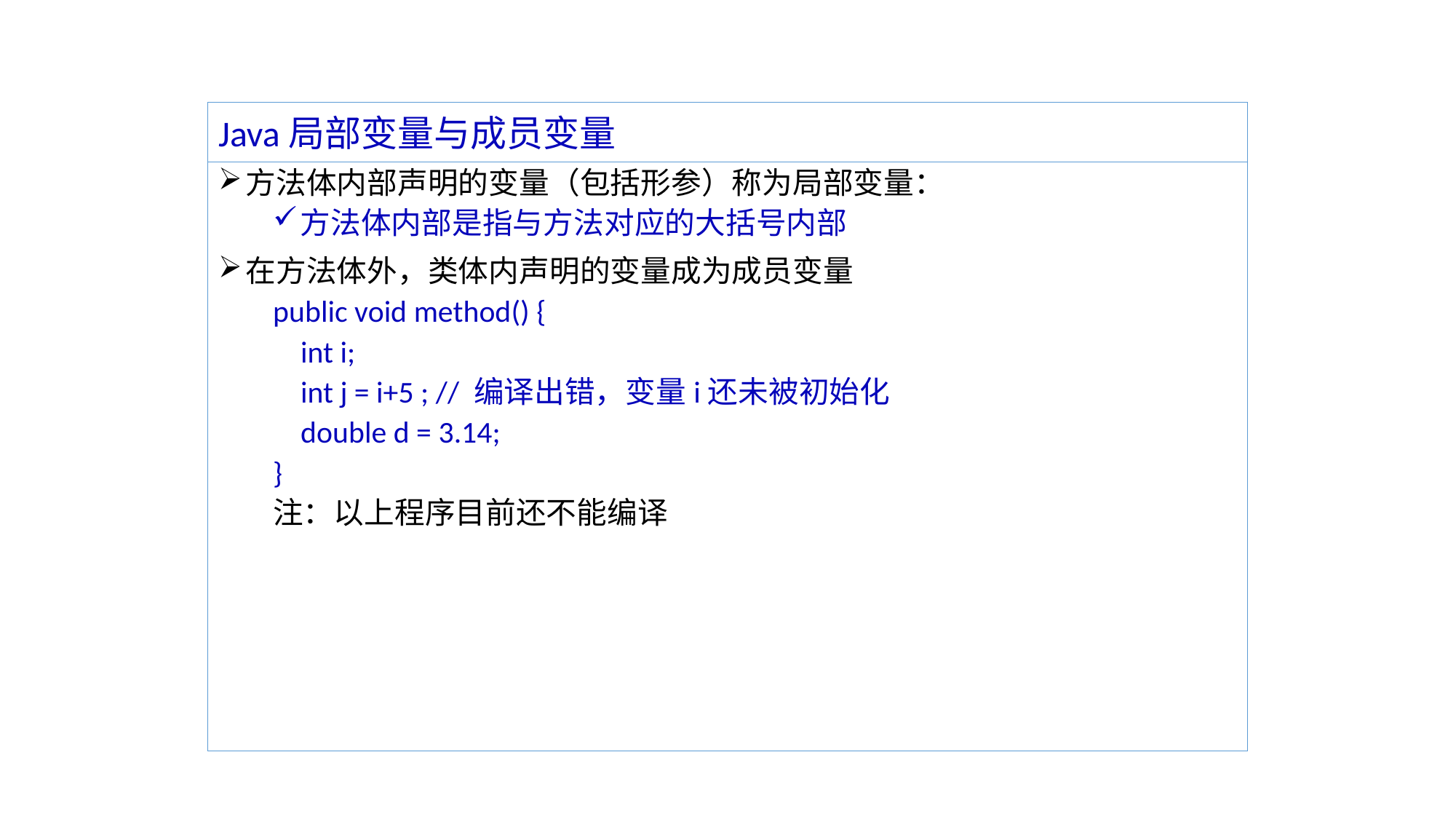

Java局部变量与成员变量
方法体内部声明的变量（包括形参）称为局部变量：
方法体内部是指与方法对应的大括号内部
在方法体外，类体内声明的变量成为成员变量
public void method() {
    int i;
    int j = i+5 ; // 编译出错，变量i还未被初始化
    double d = 3.14;
}
注：以上程序目前还不能编译